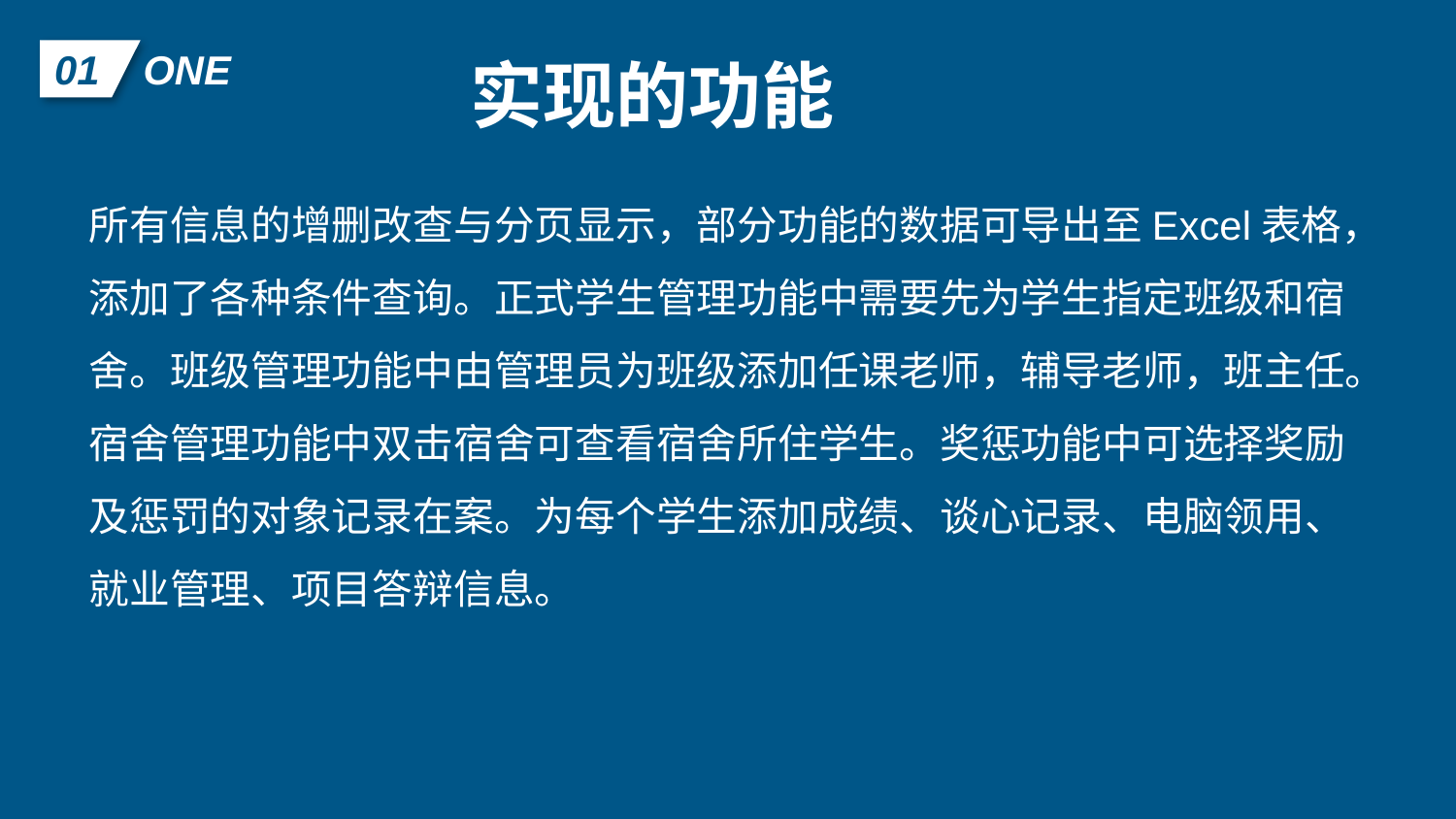

ONE
01
实现的功能
所有信息的增删改查与分页显示，部分功能的数据可导出至Excel表格，添加了各种条件查询。正式学生管理功能中需要先为学生指定班级和宿舍。班级管理功能中由管理员为班级添加任课老师，辅导老师，班主任。宿舍管理功能中双击宿舍可查看宿舍所住学生。奖惩功能中可选择奖励及惩罚的对象记录在案。为每个学生添加成绩、谈心记录、电脑领用、就业管理、项目答辩信息。